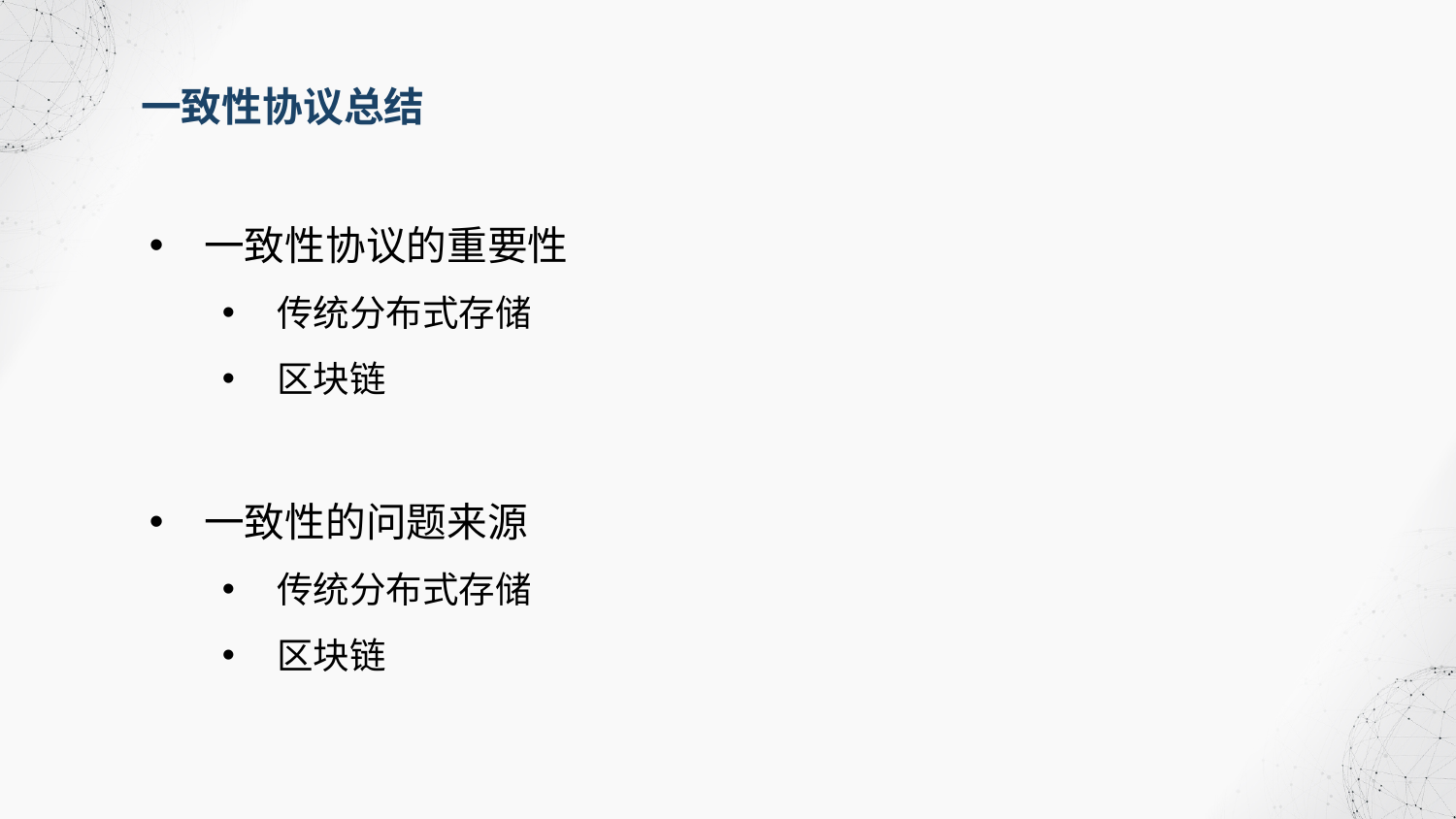

一致性协议总结
一致性协议的重要性
传统分布式存储
区块链

一致性的问题来源
传统分布式存储
区块链